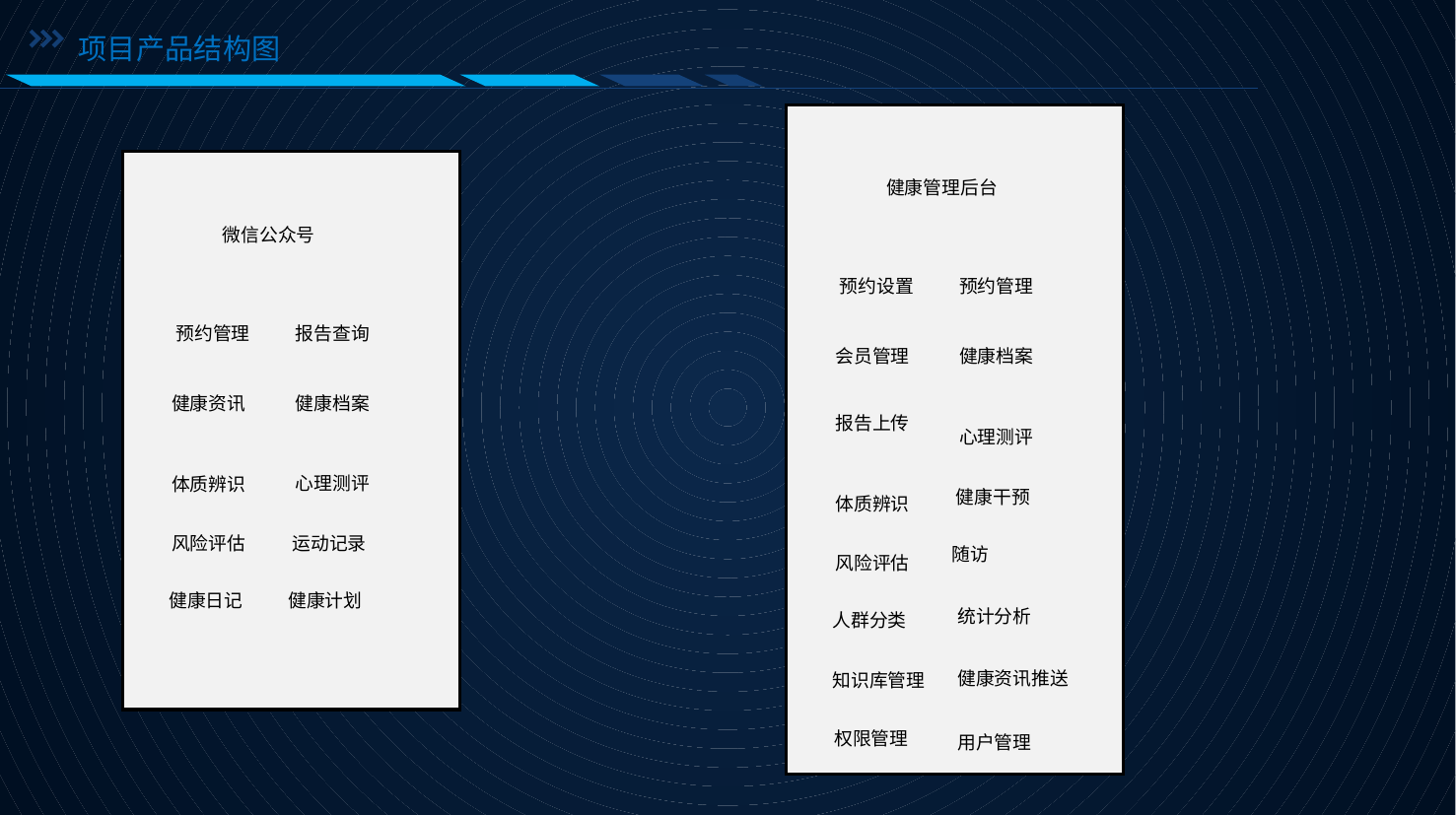

项目产品结构图

健康管理后台
微信公众号
预约设置
预约管理
预约管理
报告查询
会员管理
健康档案
健康资讯
健康档案
报告上传
心理测评
心理测评
体质辨识
健康干预
体质辨识
风险评估
运动记录
随访
风险评估
健康日记
健康计划
统计分析
人群分类
健康资讯推送
知识库管理
权限管理
用户管理